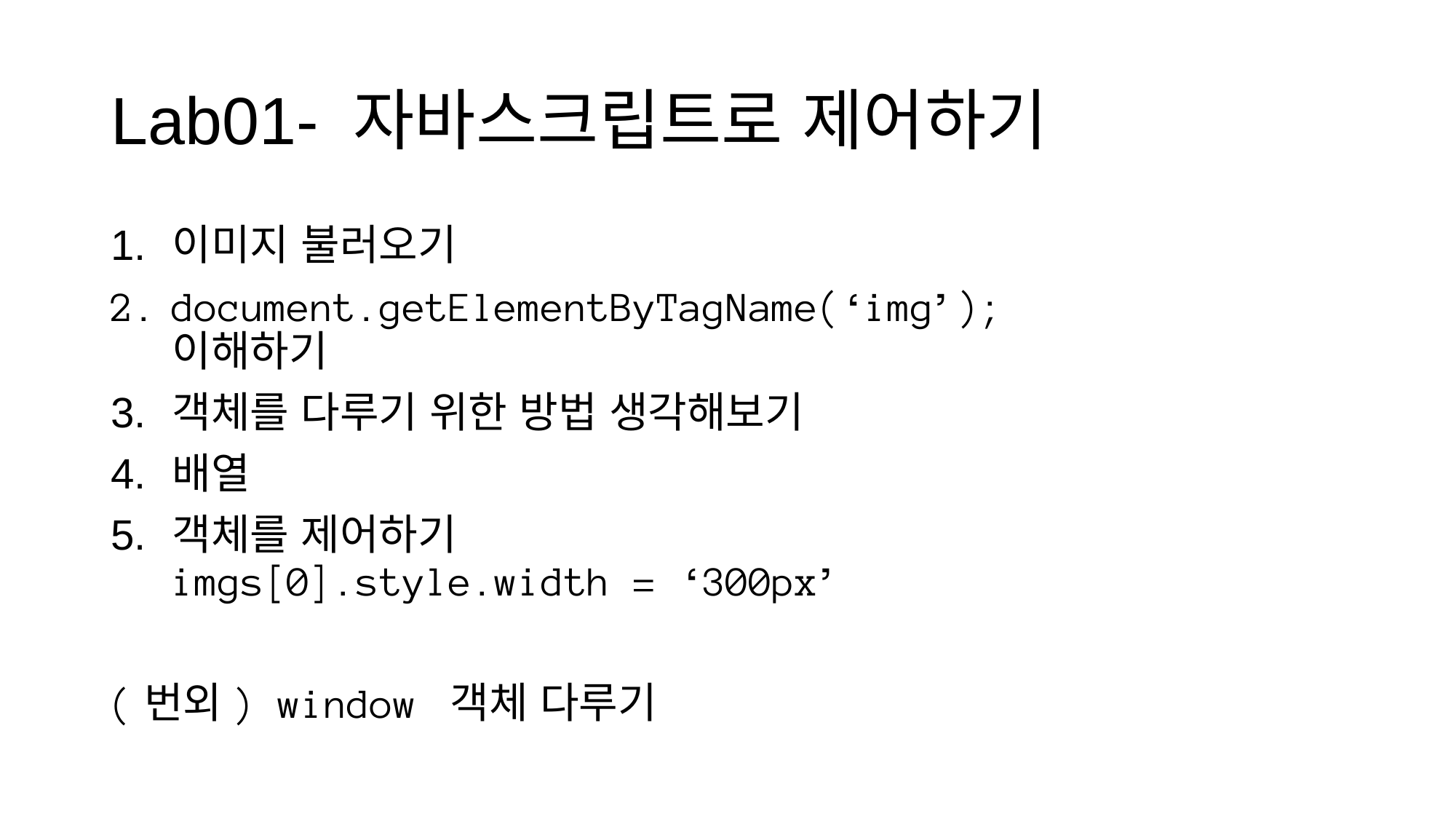

# Lab01- 자바스크립트로 제어하기
이미지 불러오기
document.getElementByTagName(‘img’);
이해하기
객체를 다루기 위한 방법 생각해보기
배열
객체를 제어하기
imgs[0].style.width = ‘300px’

(번외) window 객체 다루기